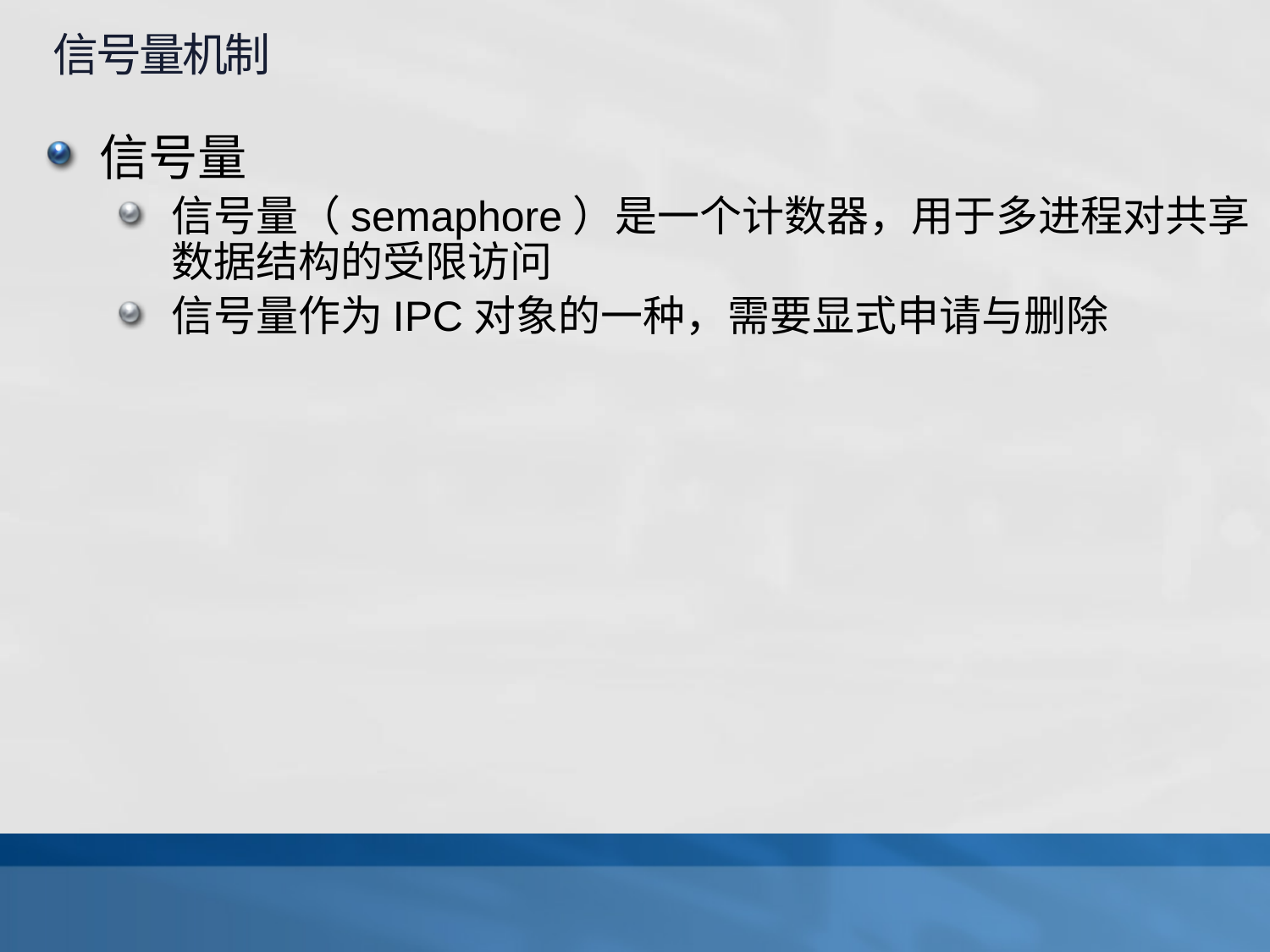

信号量机制

信号量
信号量（semaphore）是一个计数器，用于多进程对共享数据结构的受限访问
信号量作为IPC对象的一种，需要显式申请与删除